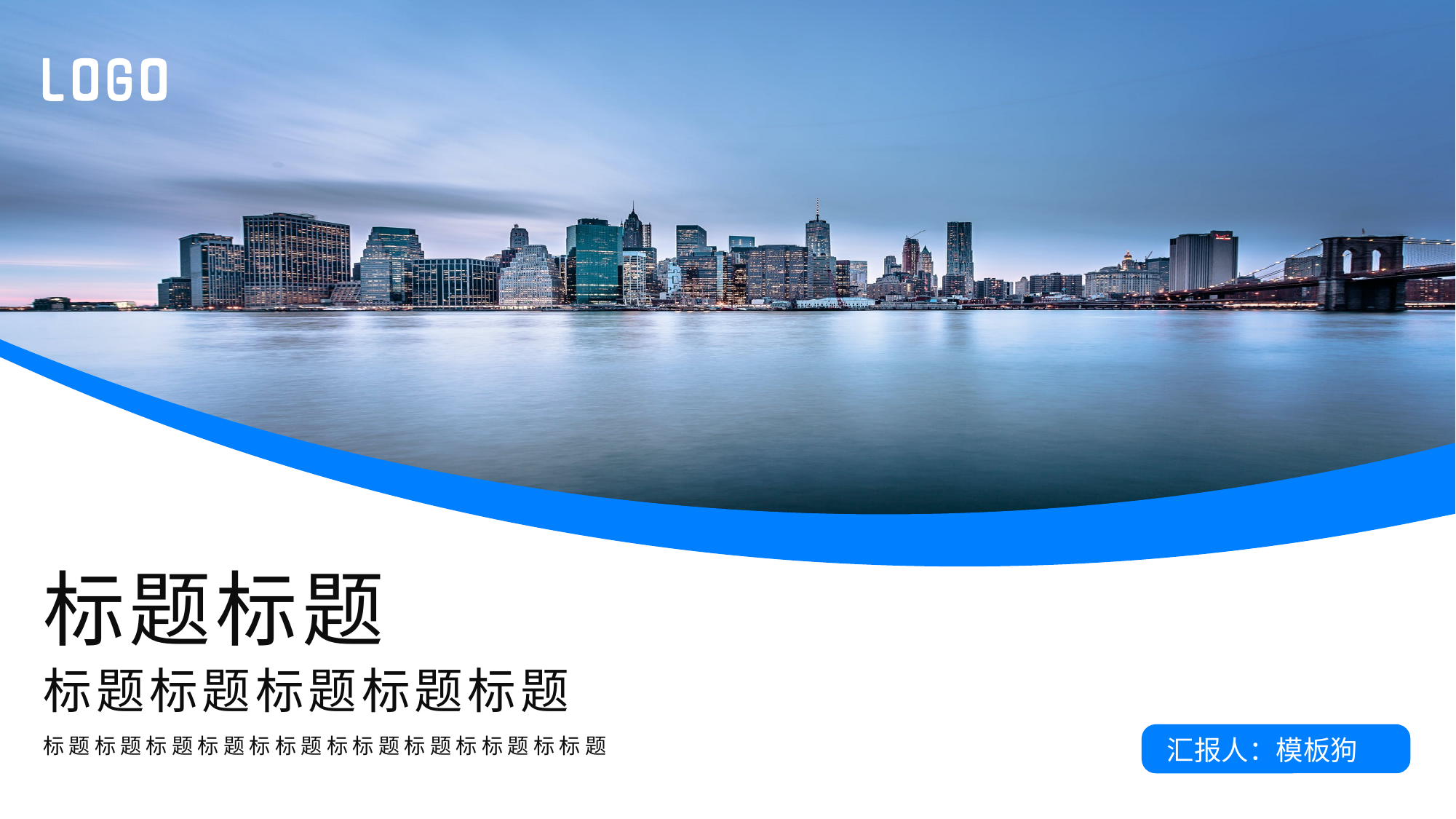

标题标题
标题标题标题标题标题
标题标题标题标题标标题标标题标题标标题标标题

汇报人：模板狗